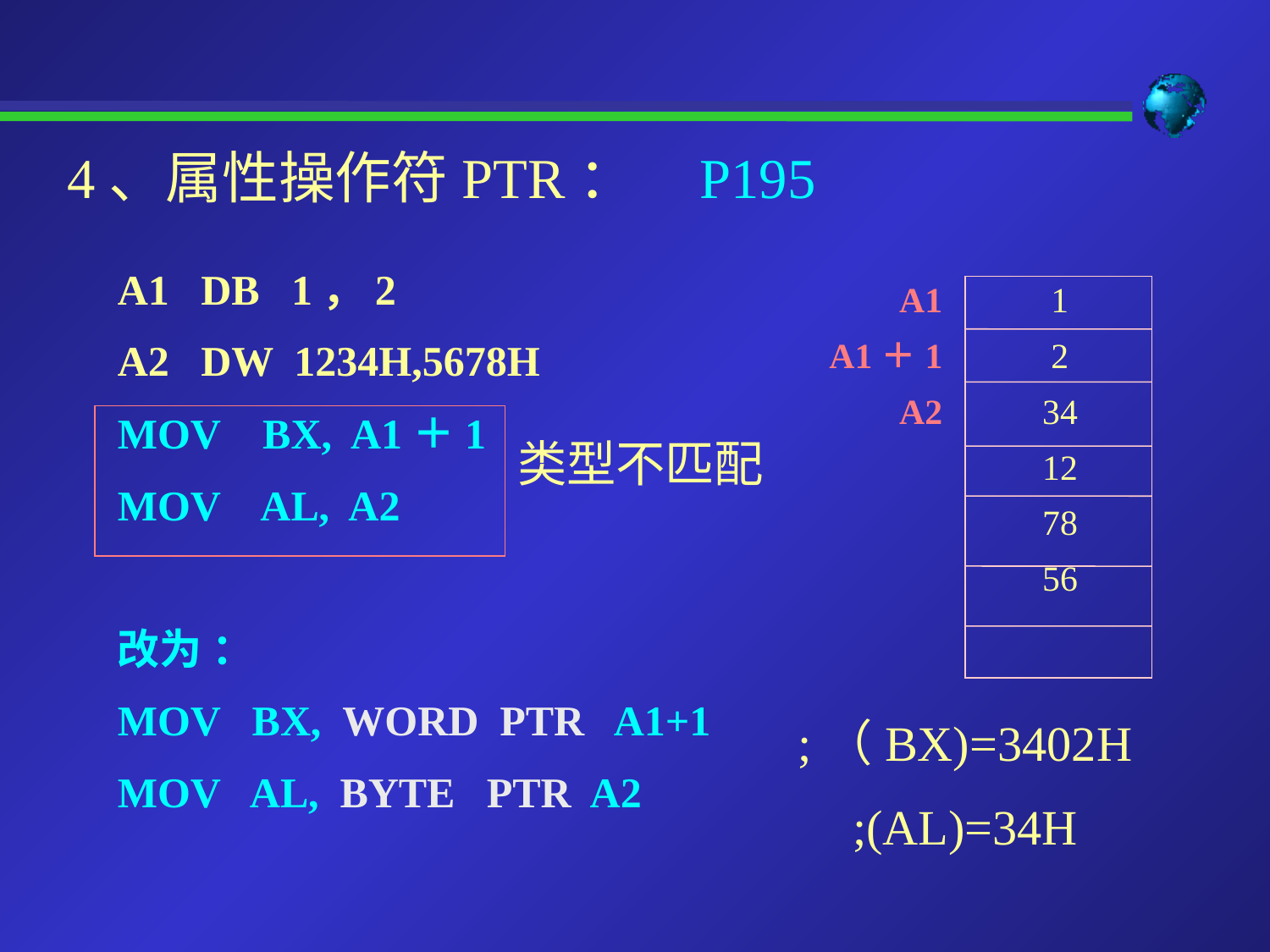

4、属性操作符PTR：    P195
A1   DB   1，2
A2   DW  1234H,5678H
MOV    BX,  A1＋1
MOV    AL,  A2

改为 ：
MOV   BX,  WORD  PTR   A1+1
MOV   AL,  BYTE   PTR  A2
A1
A1＋1
A2

1
2
34
12
78
56

类型不匹配
;（BX)=3402H
;(AL)=34H
22